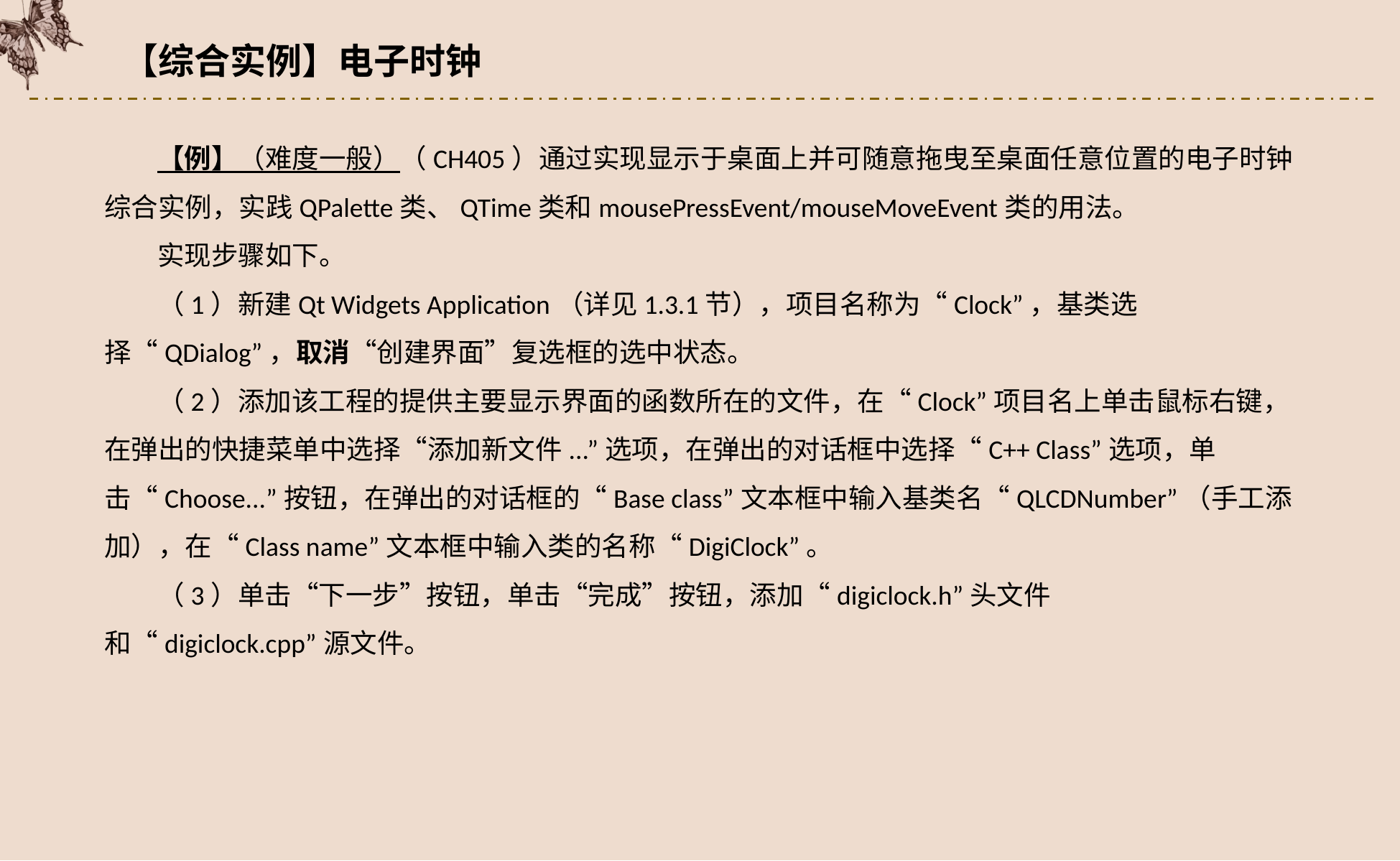

【综合实例】电子时钟
【例】（难度一般）（CH405）通过实现显示于桌面上并可随意拖曳至桌面任意位置的电子时钟综合实例，实践QPalette类、QTime类和mousePressEvent/mouseMoveEvent类的用法。
实现步骤如下。
（1）新建Qt Widgets Application（详见1.3.1节），项目名称为“Clock”，基类选择“QDialog”，取消“创建界面”复选框的选中状态。
（2）添加该工程的提供主要显示界面的函数所在的文件，在“Clock”项目名上单击鼠标右键，在弹出的快捷菜单中选择“添加新文件...”选项，在弹出的对话框中选择“C++ Class”选项，单击“Choose...”按钮，在弹出的对话框的“Base class”文本框中输入基类名“QLCDNumber”（手工添加），在“Class name”文本框中输入类的名称“DigiClock”。
（3）单击“下一步”按钮，单击“完成”按钮，添加“digiclock.h”头文件和“digiclock.cpp”源文件。